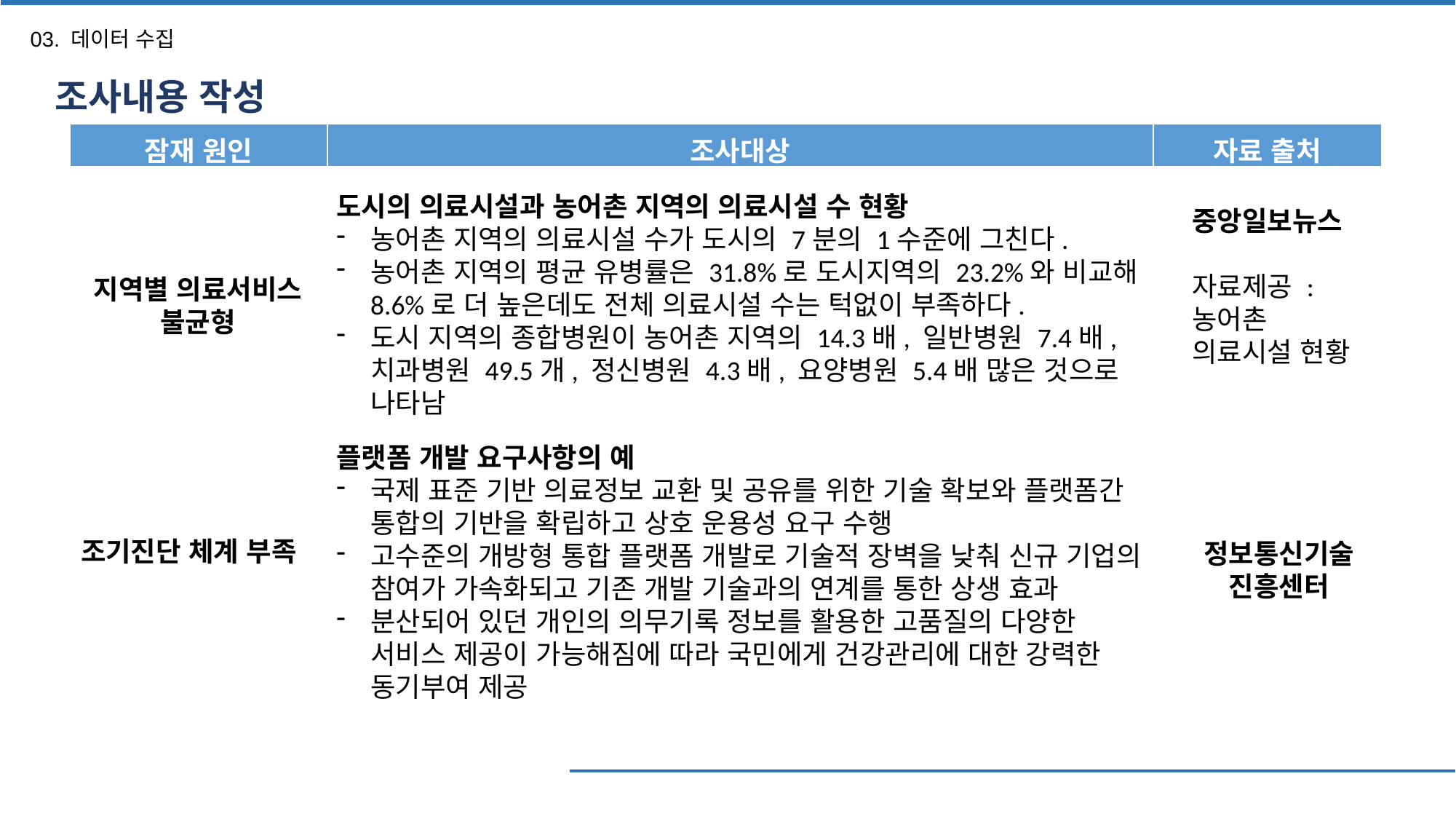

03. 데이터 수집
조사내용 작성
| 잠재 원인 | 조사대상 | 자료 출처 |
| --- | --- | --- |
도시의 의료시설과 농어촌 지역의 의료시설 수 현황
농어촌 지역의 의료시설 수가 도시의 7분의 1수준에 그친다.
농어촌 지역의 평균 유병률은 31.8%로 도시지역의 23.2%와 비교해 8.6%로 더 높은데도 전체 의료시설 수는 턱없이 부족하다.
도시 지역의 종합병원이 농어촌 지역의 14.3배, 일반병원 7.4배, 치과병원 49.5개, 정신병원 4.3배, 요양병원 5.4배 많은 것으로 나타남

중앙일보뉴스

자료제공 : 농어촌 의료시설 현황

지역별 의료서비스 불균형
플랫폼 개발 요구사항의 예
국제 표준 기반 의료정보 교환 및 공유를 위한 기술 확보와 플랫폼간 통합의 기반을 확립하고 상호 운용성 요구 수행
고수준의 개방형 통합 플랫폼 개발로 기술적 장벽을 낮춰 신규 기업의 참여가 가속화되고 기존 개발 기술과의 연계를 통한 상생 효과
분산되어 있던 개인의 의무기록 정보를 활용한 고품질의 다양한 서비스 제공이 가능해짐에 따라 국민에게 건강관리에 대한 강력한 동기부여 제공

조기진단 체계 부족

정보통신기술
진흥센터